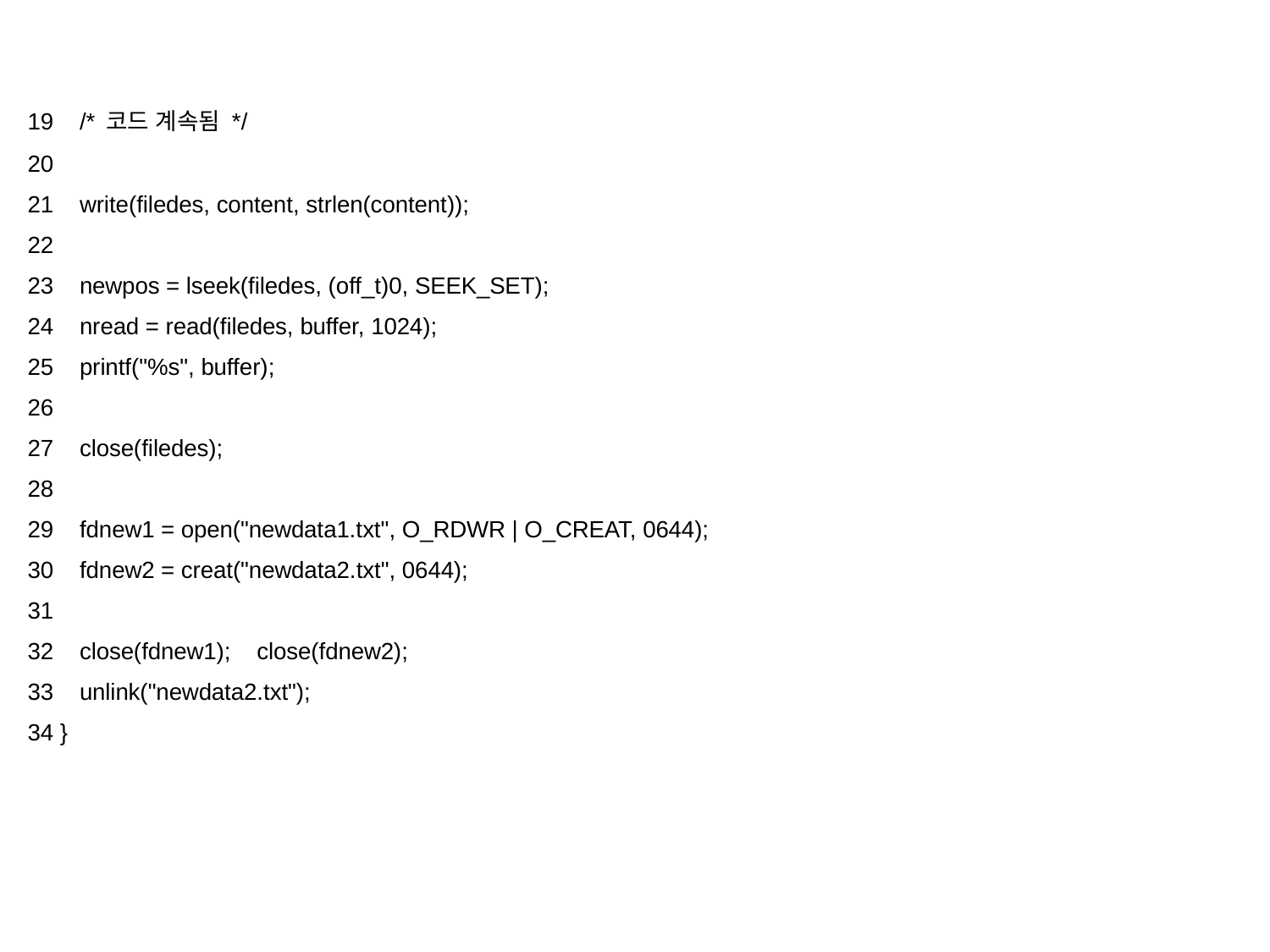

19    /* 코드 계속됨 */
20
21    write(filedes, content, strlen(content));
22
23    newpos = lseek(filedes, (off_t)0, SEEK_SET);
24    nread = read(filedes, buffer, 1024);
25    printf("%s", buffer);
26
27    close(filedes);
28
29    fdnew1 = open("newdata1.txt", O_RDWR | O_CREAT, 0644);
30    fdnew2 = creat("newdata2.txt", 0644);
31
32    close(fdnew1);    close(fdnew2);
33    unlink("newdata2.txt");
34 }